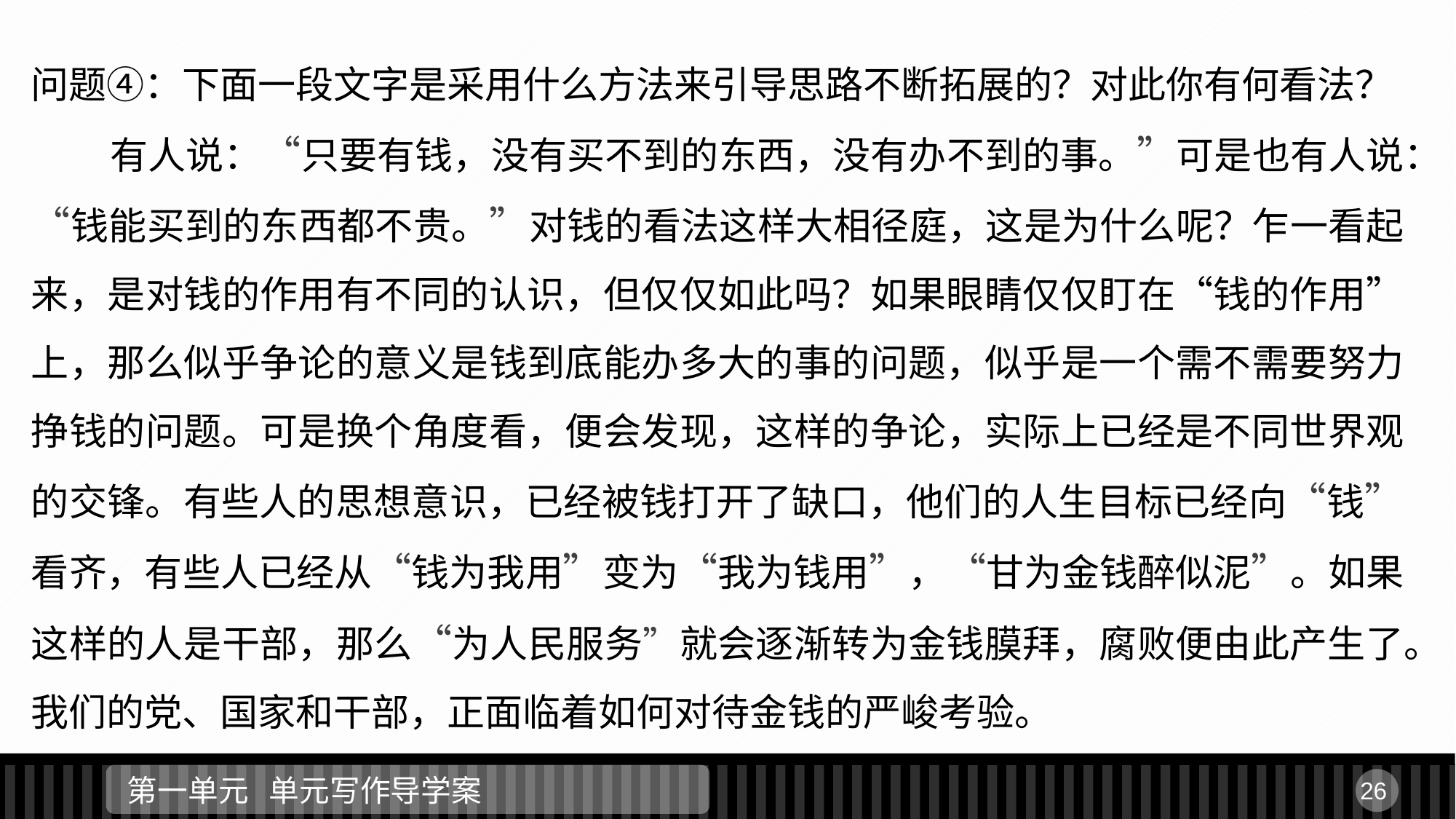

问题④：下面一段文字是采用什么方法来引导思路不断拓展的？对此你有何看法？
        有人说：“只要有钱，没有买不到的东西，没有办不到的事。”可是也有人说：“钱能买到的东西都不贵。”对钱的看法这样大相径庭，这是为什么呢？乍一看起来，是对钱的作用有不同的认识，但仅仅如此吗？如果眼睛仅仅盯在“钱的作用”上，那么似乎争论的意义是钱到底能办多大的事的问题，似乎是一个需不需要努力挣钱的问题。可是换个角度看，便会发现，这样的争论，实际上已经是不同世界观的交锋。有些人的思想意识，已经被钱打开了缺口，他们的人生目标已经向“钱”看齐，有些人已经从“钱为我用”变为“我为钱用”，“甘为金钱醉似泥”。如果这样的人是干部，那么“为人民服务”就会逐渐转为金钱膜拜，腐败便由此产生了。我们的党、国家和干部，正面临着如何对待金钱的严峻考验。